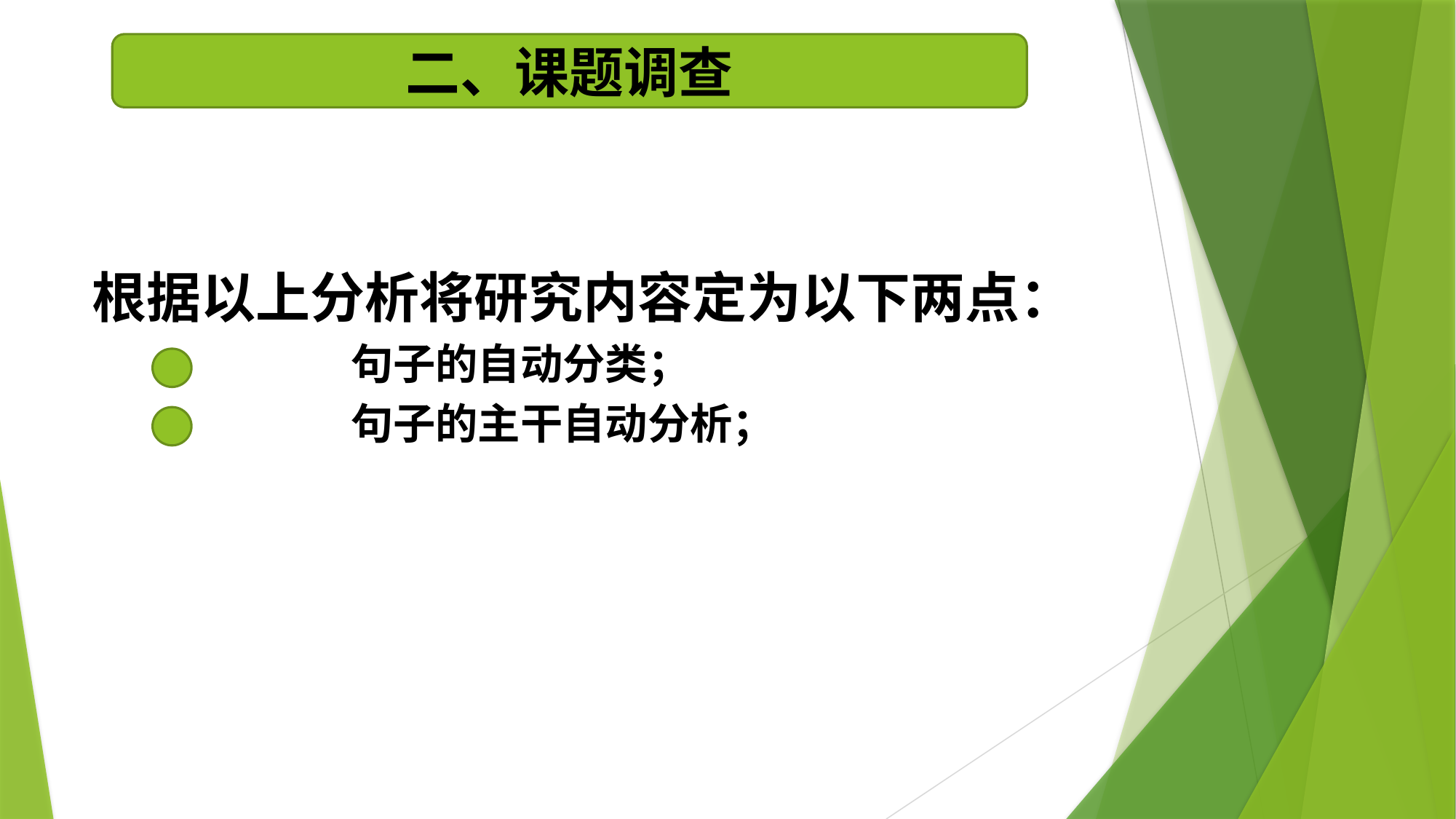

二、课题调查
根据以上分析将研究内容定为以下两点：
			句子的自动分类；
			句子的主干自动分析；